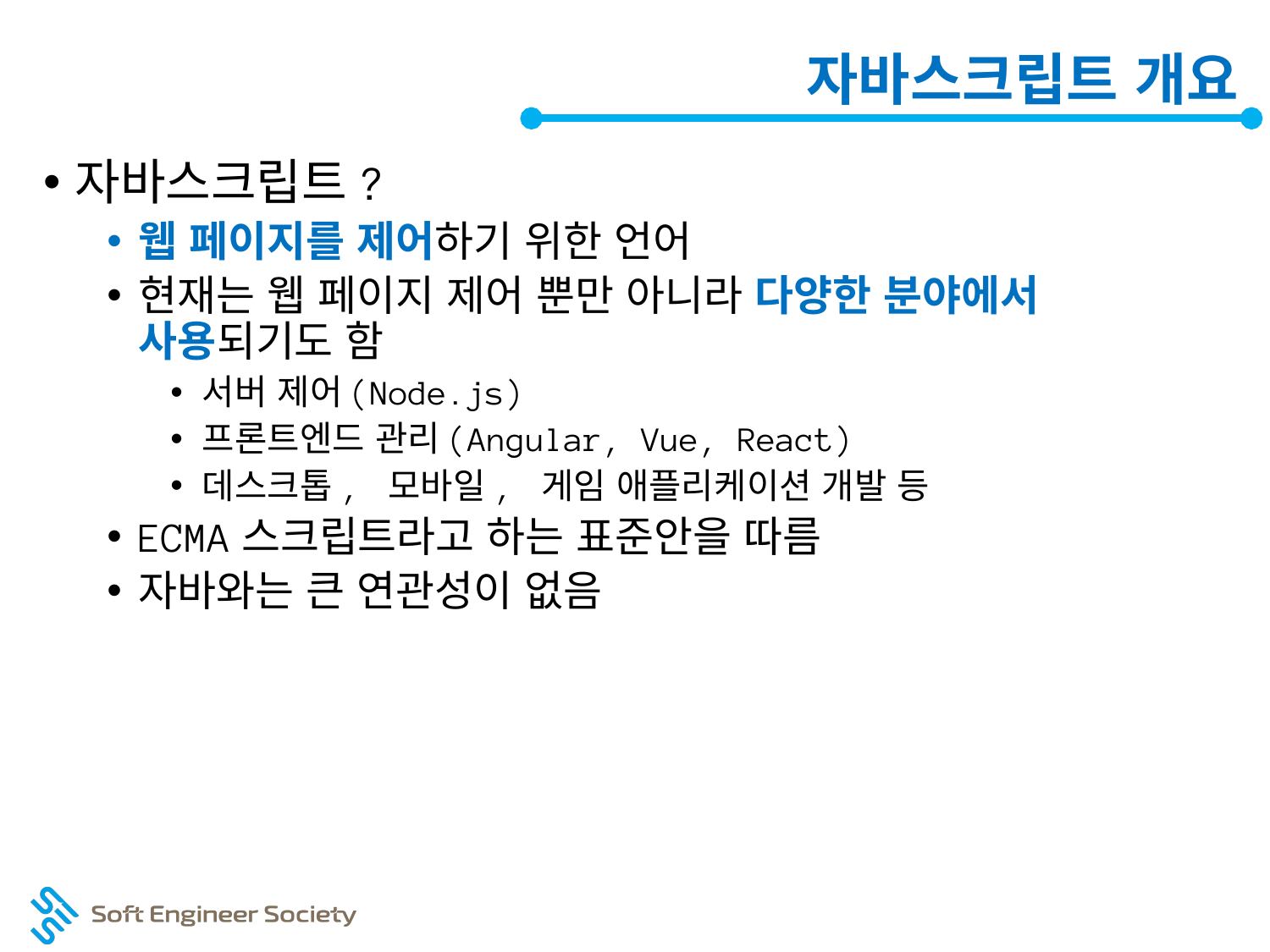

# 자바스크립트 개요
자바스크립트?
웹 페이지를 제어하기 위한 언어
현재는 웹 페이지 제어 뿐만 아니라 다양한 분야에서 사용되기도 함
서버 제어(Node.js)
프론트엔드 관리(Angular, Vue, React)
데스크톱, 모바일, 게임 애플리케이션 개발 등
ECMA스크립트라고 하는 표준안을 따름
자바와는 큰 연관성이 없음